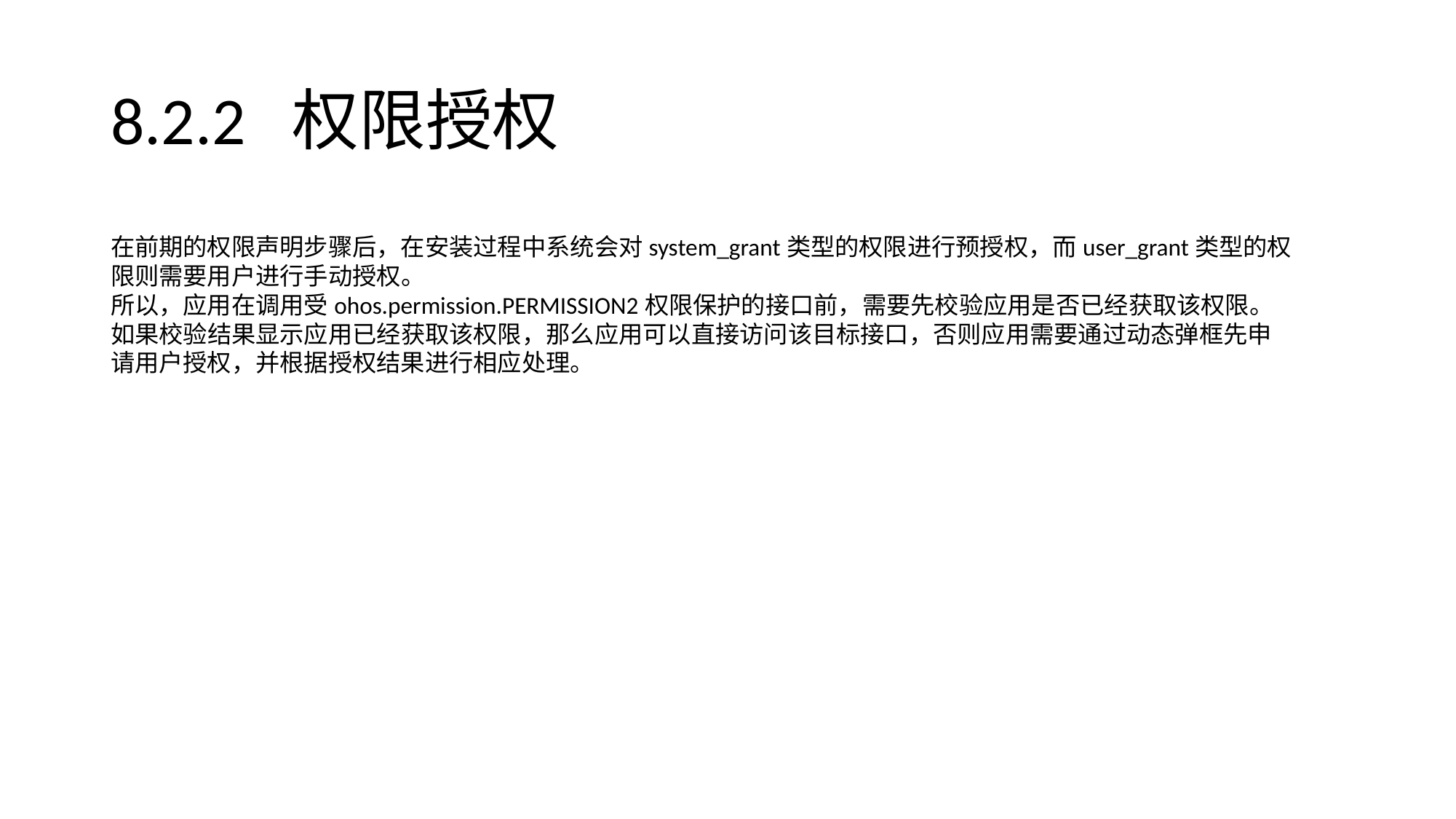

# 8.2.2  权限授权
在前期的权限声明步骤后，在安装过程中系统会对system_grant类型的权限进行预授权，而user_grant类型的权限则需要用户进行手动授权。
所以，应用在调用受ohos.permission.PERMISSION2权限保护的接口前，需要先校验应用是否已经获取该权限。
如果校验结果显示应用已经获取该权限，那么应用可以直接访问该目标接口，否则应用需要通过动态弹框先申请用户授权，并根据授权结果进行相应处理。